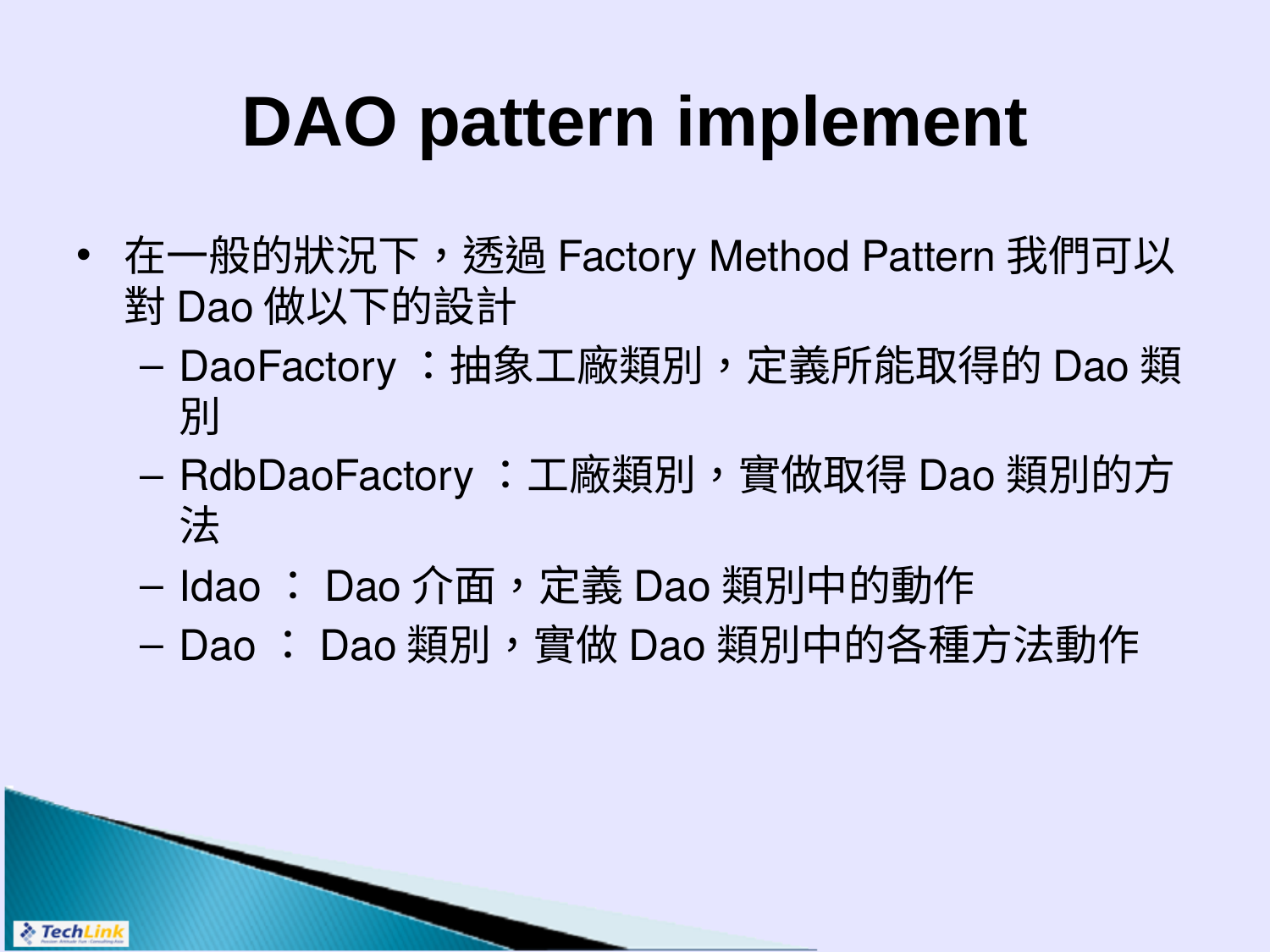

# DAO pattern implement
在一般的狀況下，透過Factory Method Pattern我們可以對Dao做以下的設計
DaoFactory：抽象工廠類別，定義所能取得的Dao類別
RdbDaoFactory：工廠類別，實做取得Dao類別的方法
Idao：Dao介面，定義Dao類別中的動作
Dao：Dao類別，實做Dao類別中的各種方法動作